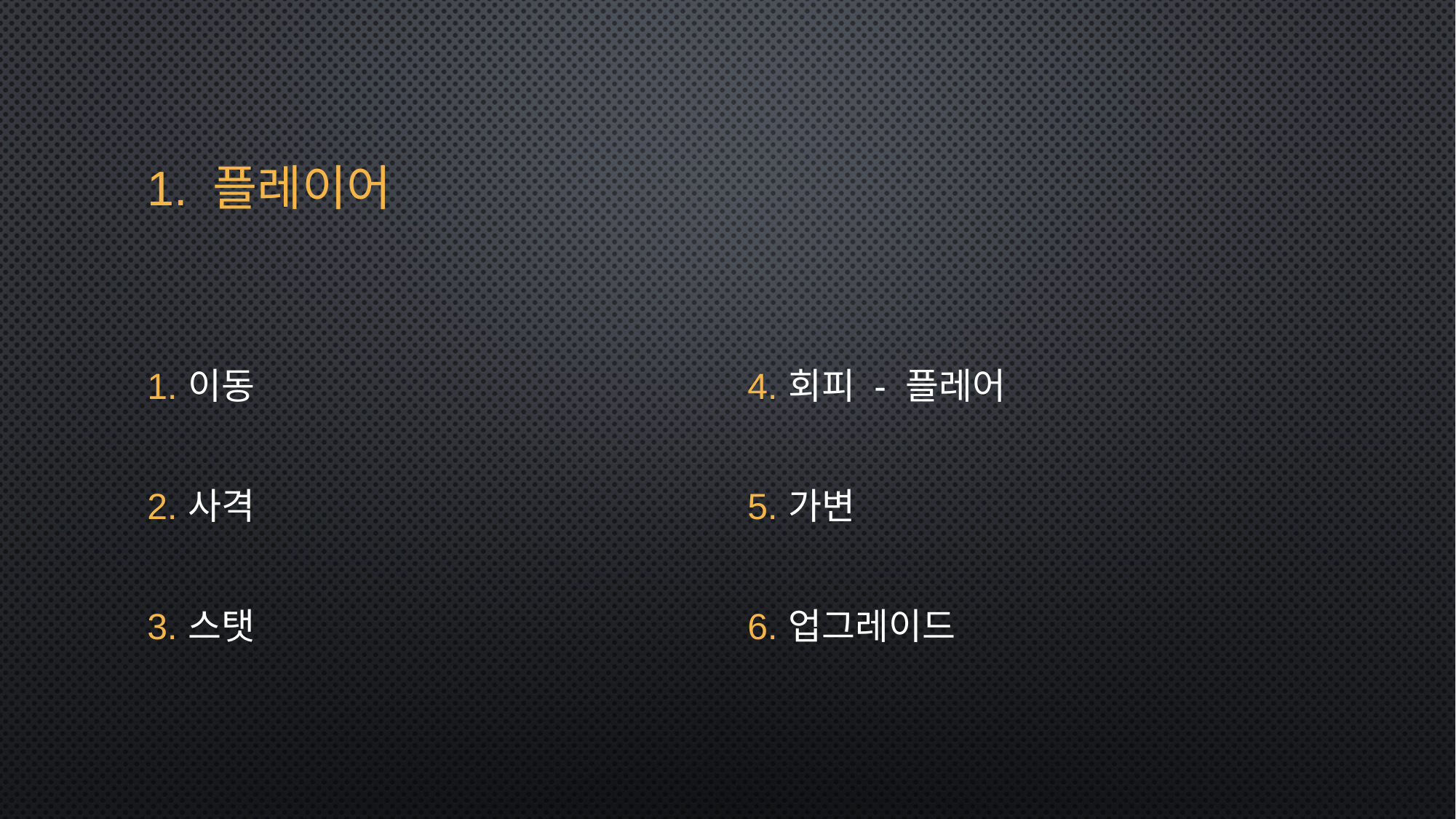

# 1. 플레이어
이동

사격

스탯
회피 - 플레어

가변

업그레이드